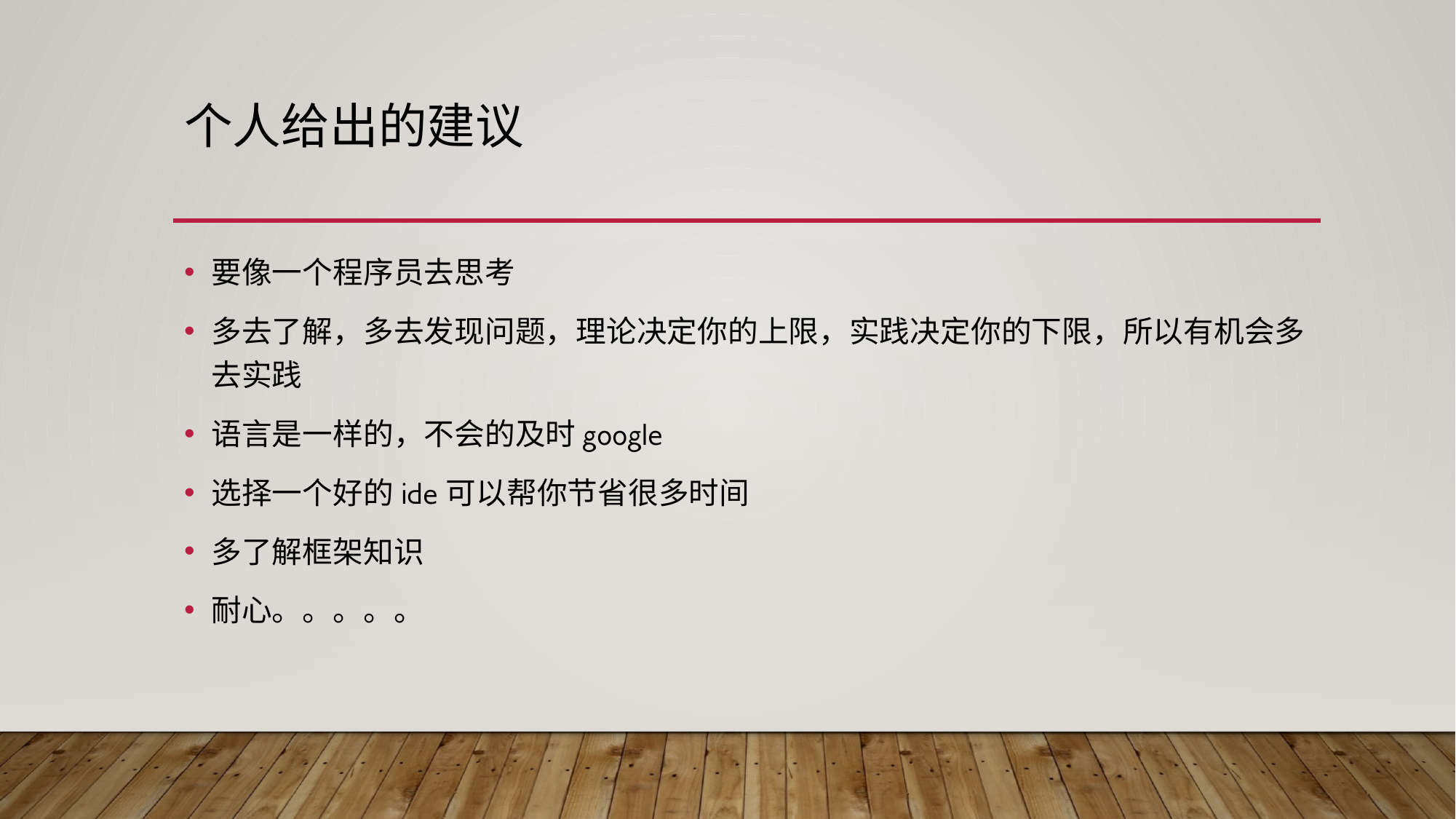

# 个人给出的建议
要像一个程序员去思考
多去了解，多去发现问题，理论决定你的上限，实践决定你的下限，所以有机会多去实践
语言是一样的，不会的及时google
选择一个好的ide可以帮你节省很多时间
多了解框架知识
耐心。。。。。